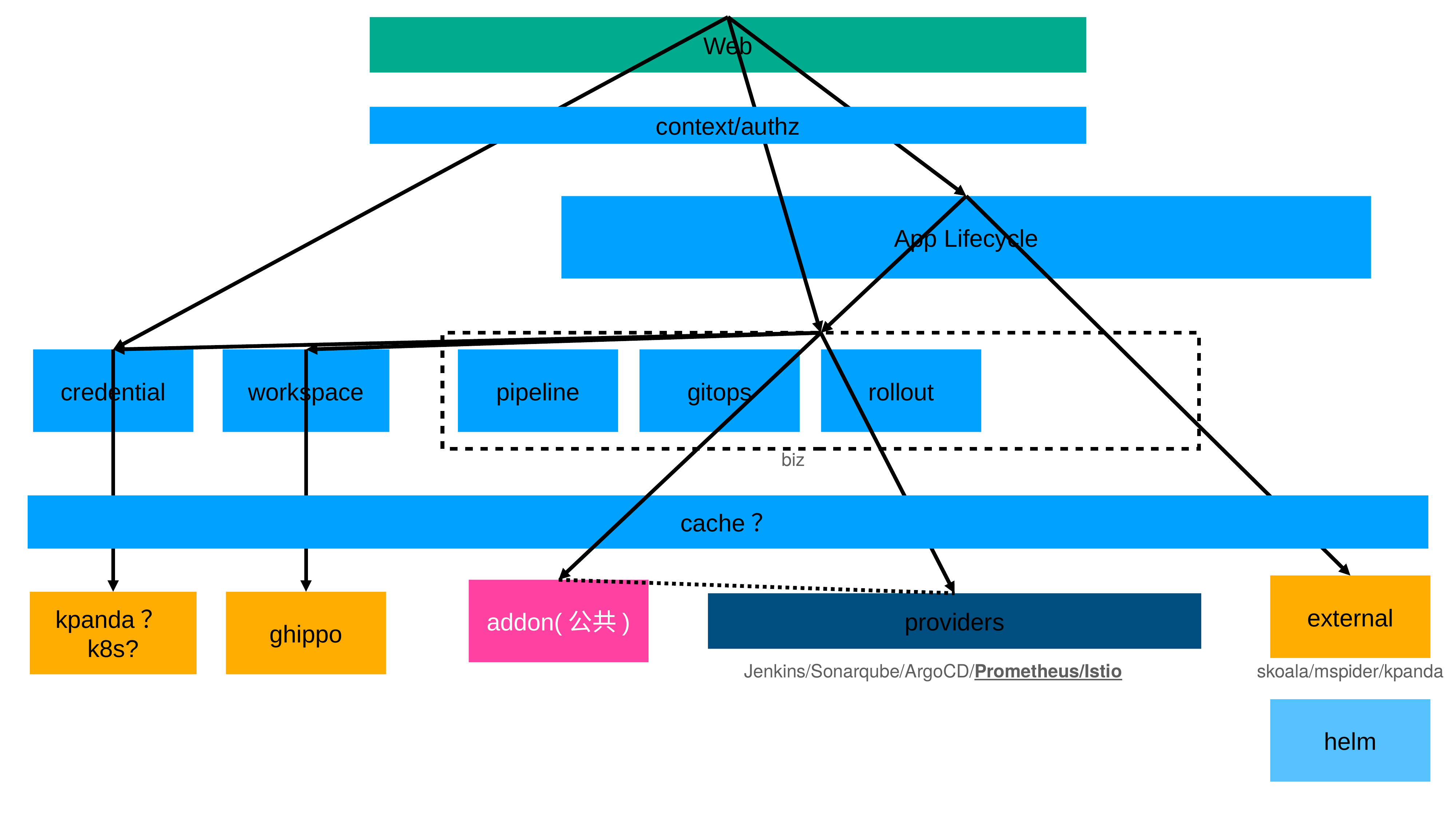

Web
context/authz
App Lifecycle

credential
workspace
pipeline
gitops
rollout
biz
cache？
external
addon(公共)
kpanda？k8s?
ghippo
providers
Jenkins/Sonarqube/ArgoCD/Prometheus/Istio
skoala/mspider/kpanda
helm